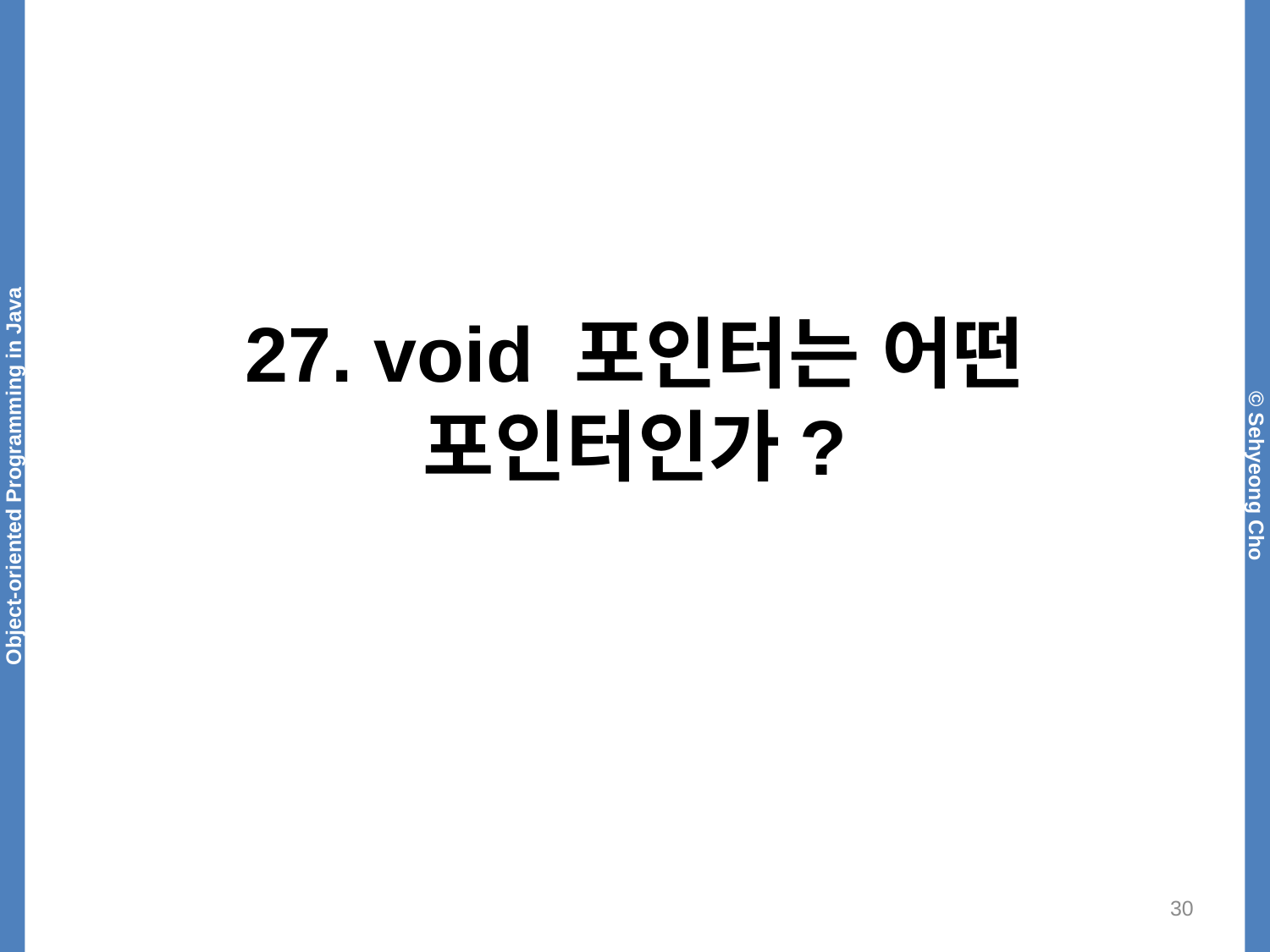

# 27. void 포인터는 어떤 포인터인가?

30